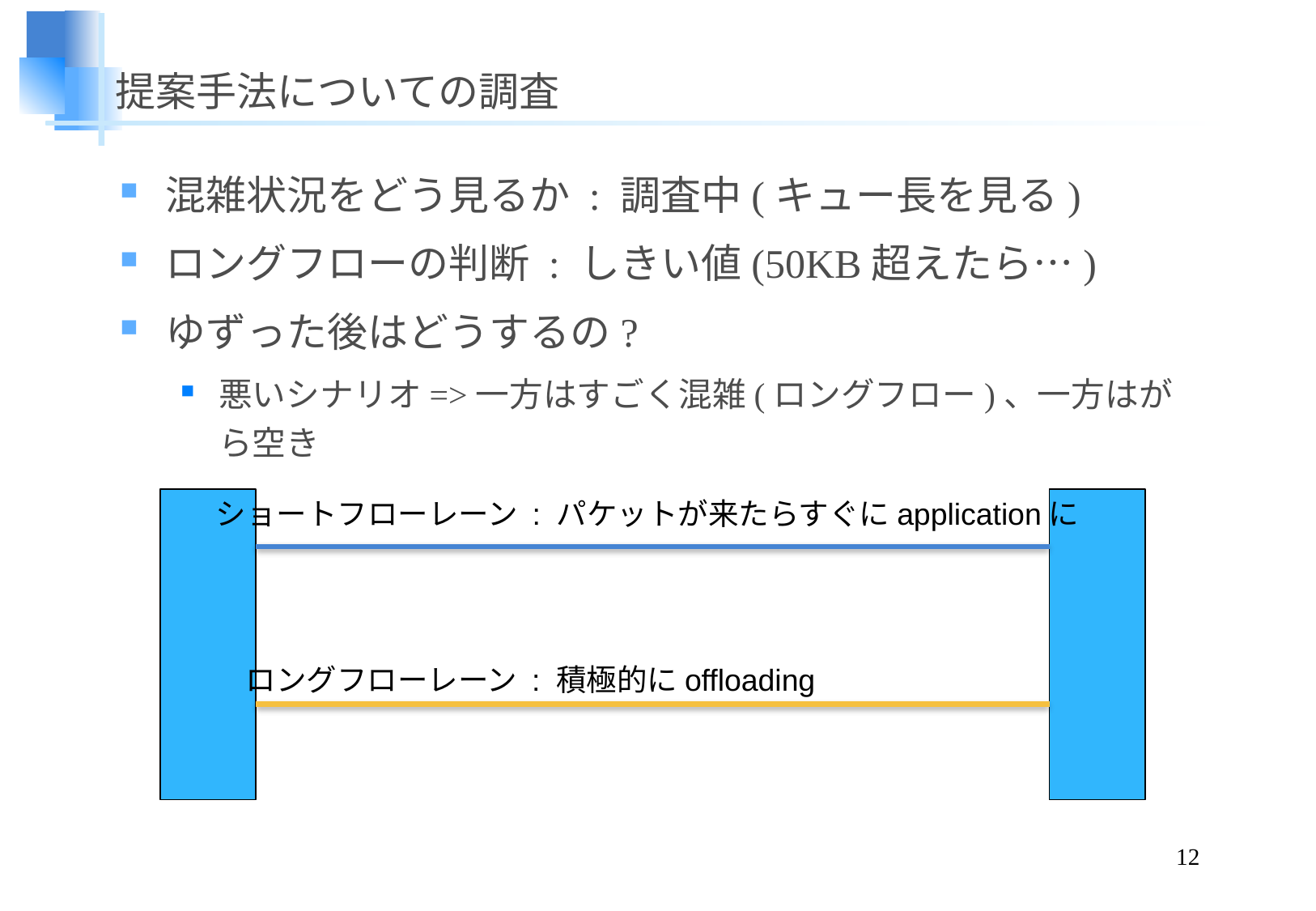

# 提案手法についての調査
混雑状況をどう見るか : 調査中(キュー長を見る)
ロングフローの判断 : しきい値(50KB超えたら…)
ゆずった後はどうするの?
悪いシナリオ=>一方はすごく混雑(ロングフロー)、一方はがら空き

ショートフローレーン : パケットが来たらすぐにapplicationに

ロングフローレーン : 積極的にoffloading
12